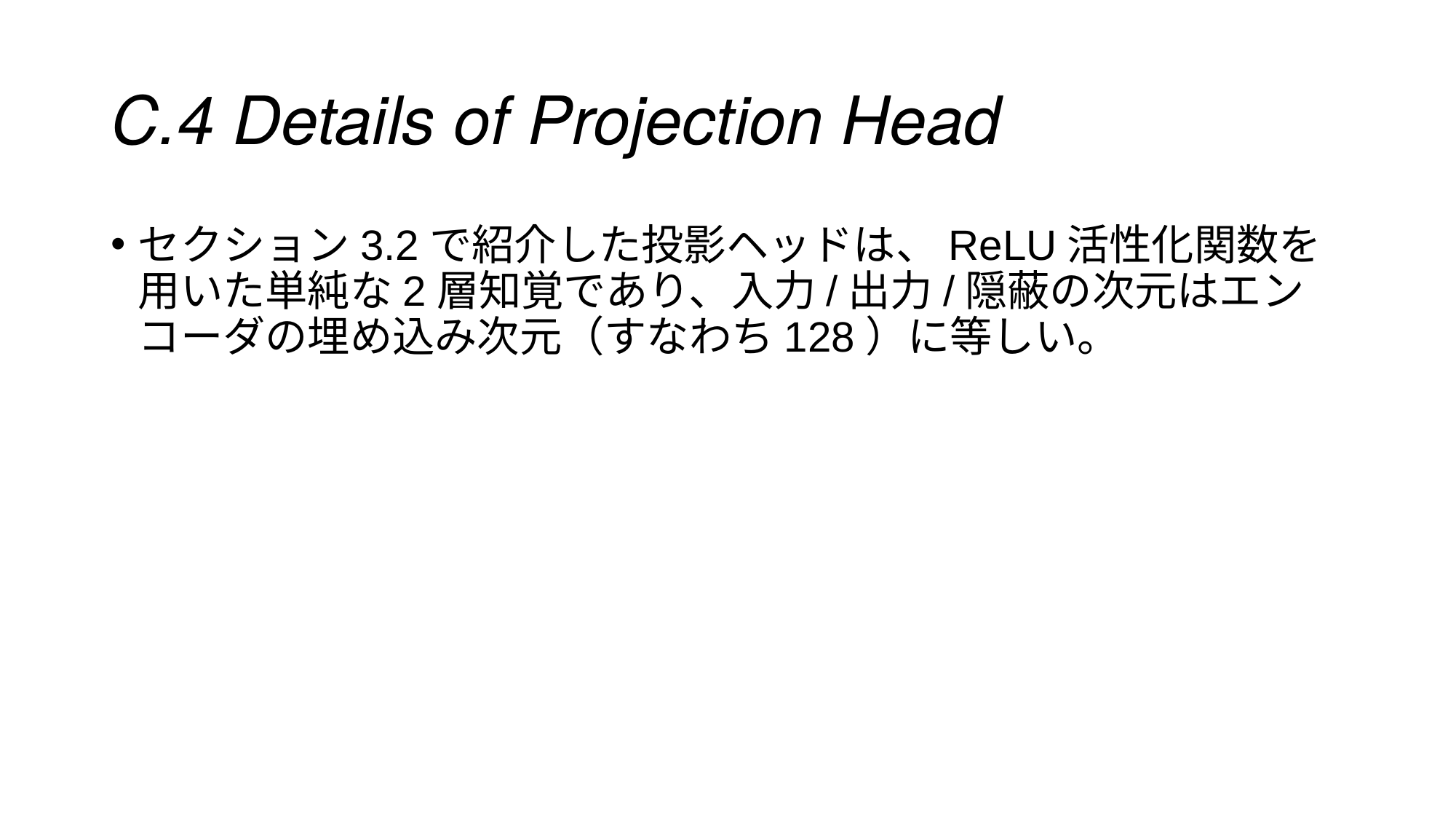

# C.4 Details of Projection Head
セクション3.2で紹介した投影ヘッドは、ReLU活性化関数を用いた単純な2層知覚であり、入力/出力/隠蔽の次元はエンコーダの埋め込み次元（すなわち128）に等しい。